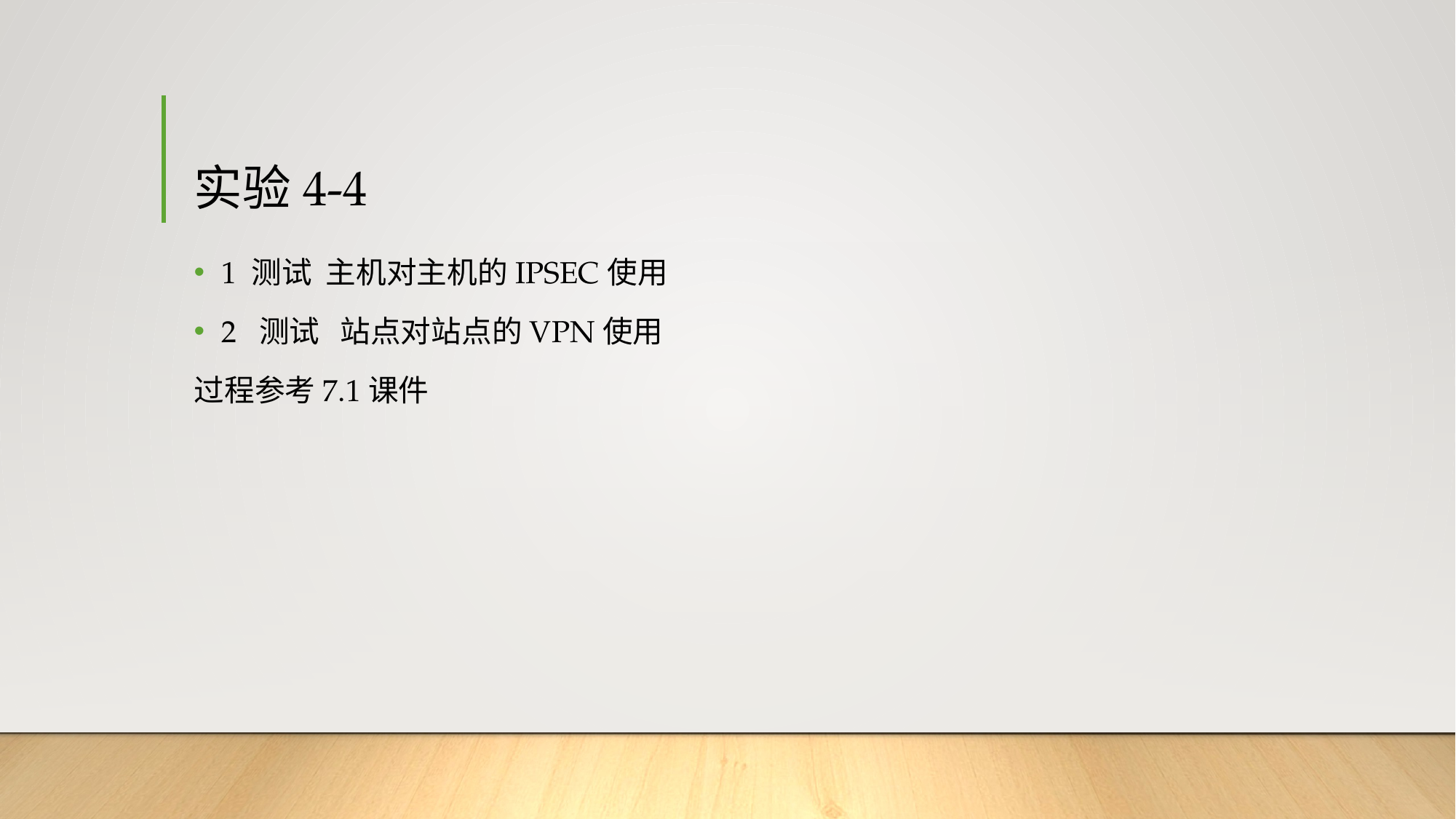

# 实验4-4
1 测试  主机对主机的IPSEC使用
2  测试   站点对站点的VPN使用
过程参考7.1课件